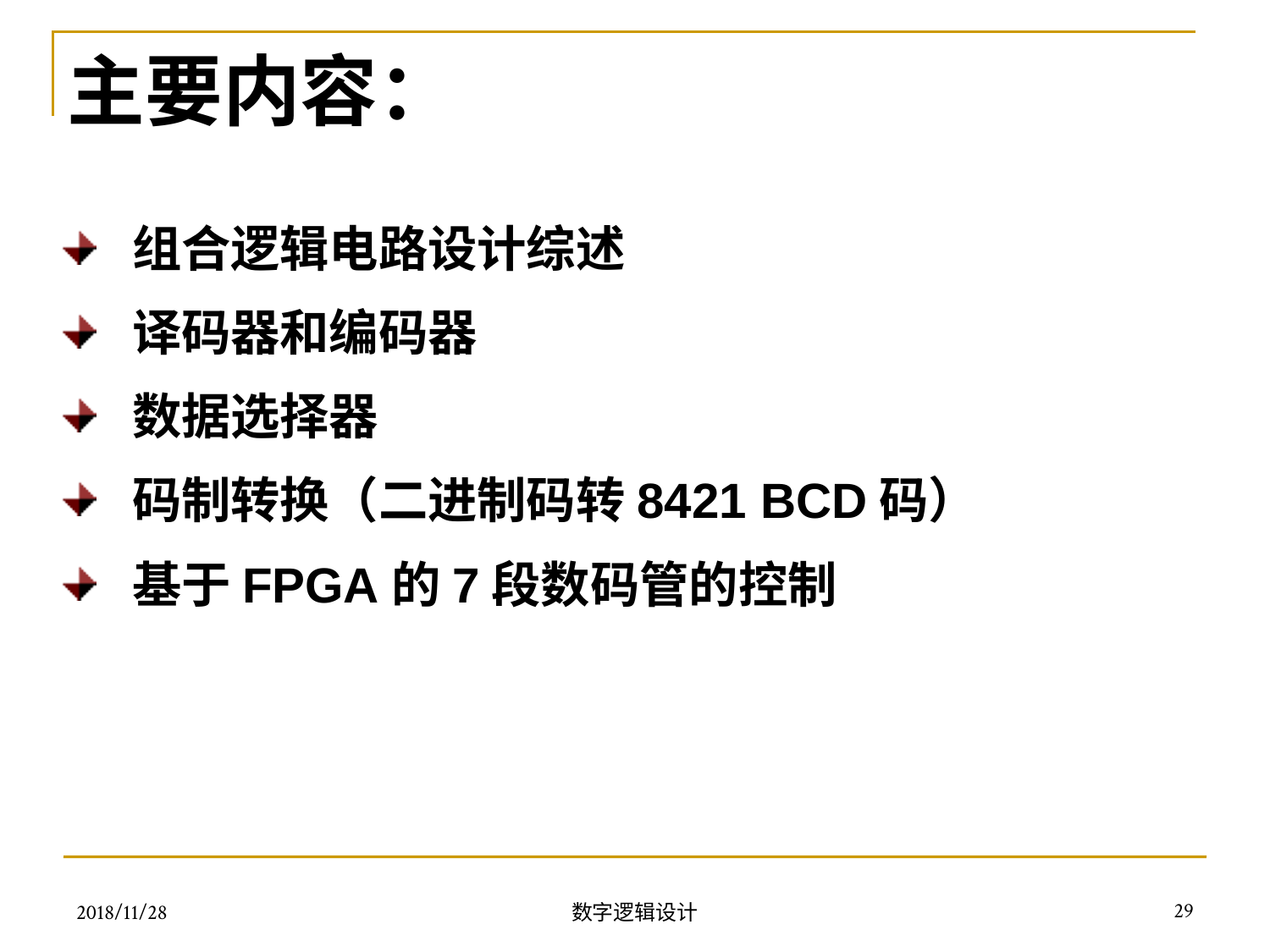

主要内容：
 组合逻辑电路设计综述
 译码器和编码器
 数据选择器
 码制转换（二进制码转8421 BCD码）
 基于FPGA的7段数码管的控制
2018/11/28
29
数字逻辑设计